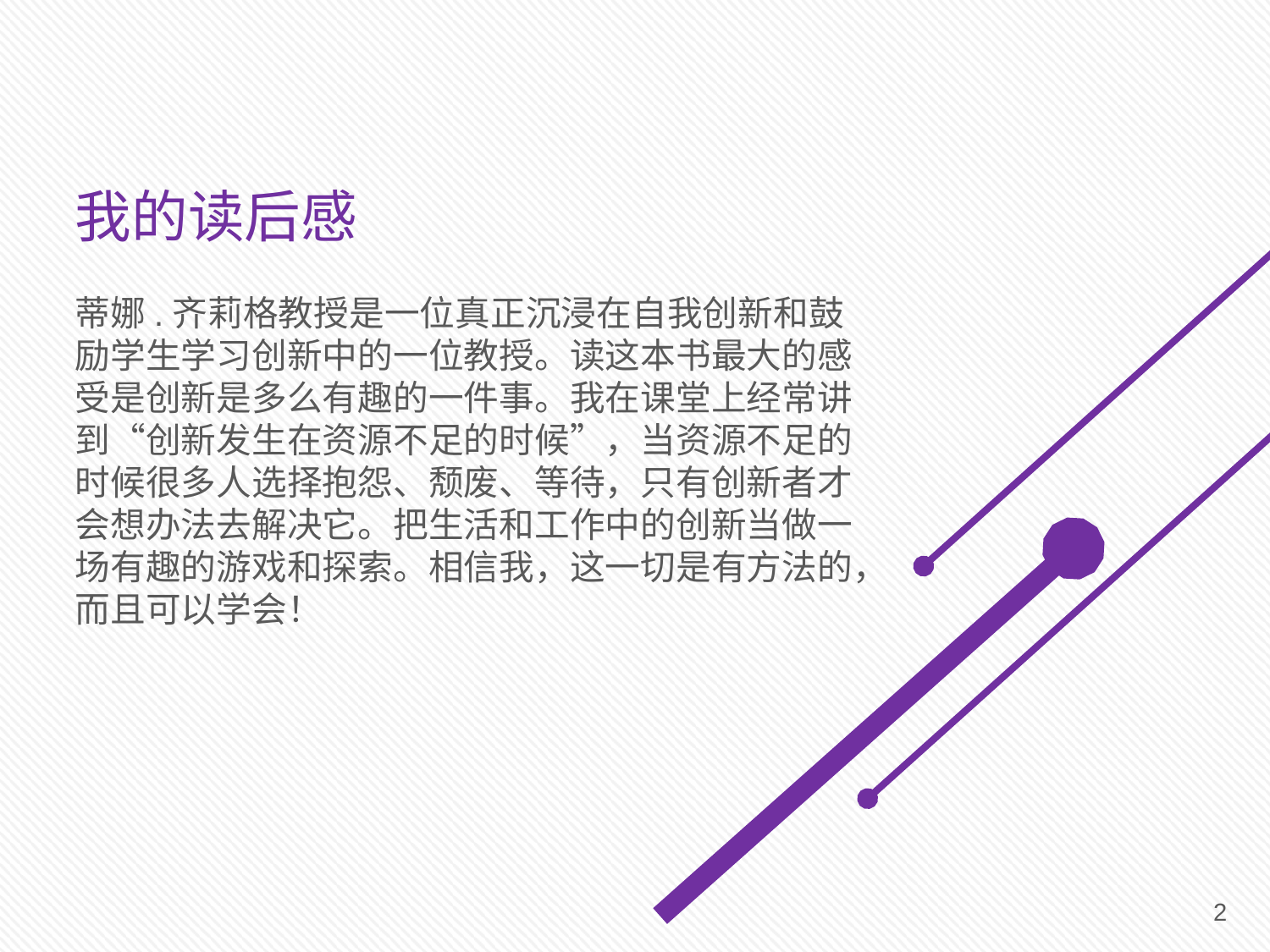

我的读后感

蒂娜.齐莉格教授是一位真正沉浸在自我创新和鼓励学生学习创新中的一位教授。读这本书最大的感受是创新是多么有趣的一件事。我在课堂上经常讲到“创新发生在资源不足的时候”，当资源不足的时候很多人选择抱怨、颓废、等待，只有创新者才会想办法去解决它。把生活和工作中的创新当做一场有趣的游戏和探索。相信我，这一切是有方法的，而且可以学会！
2